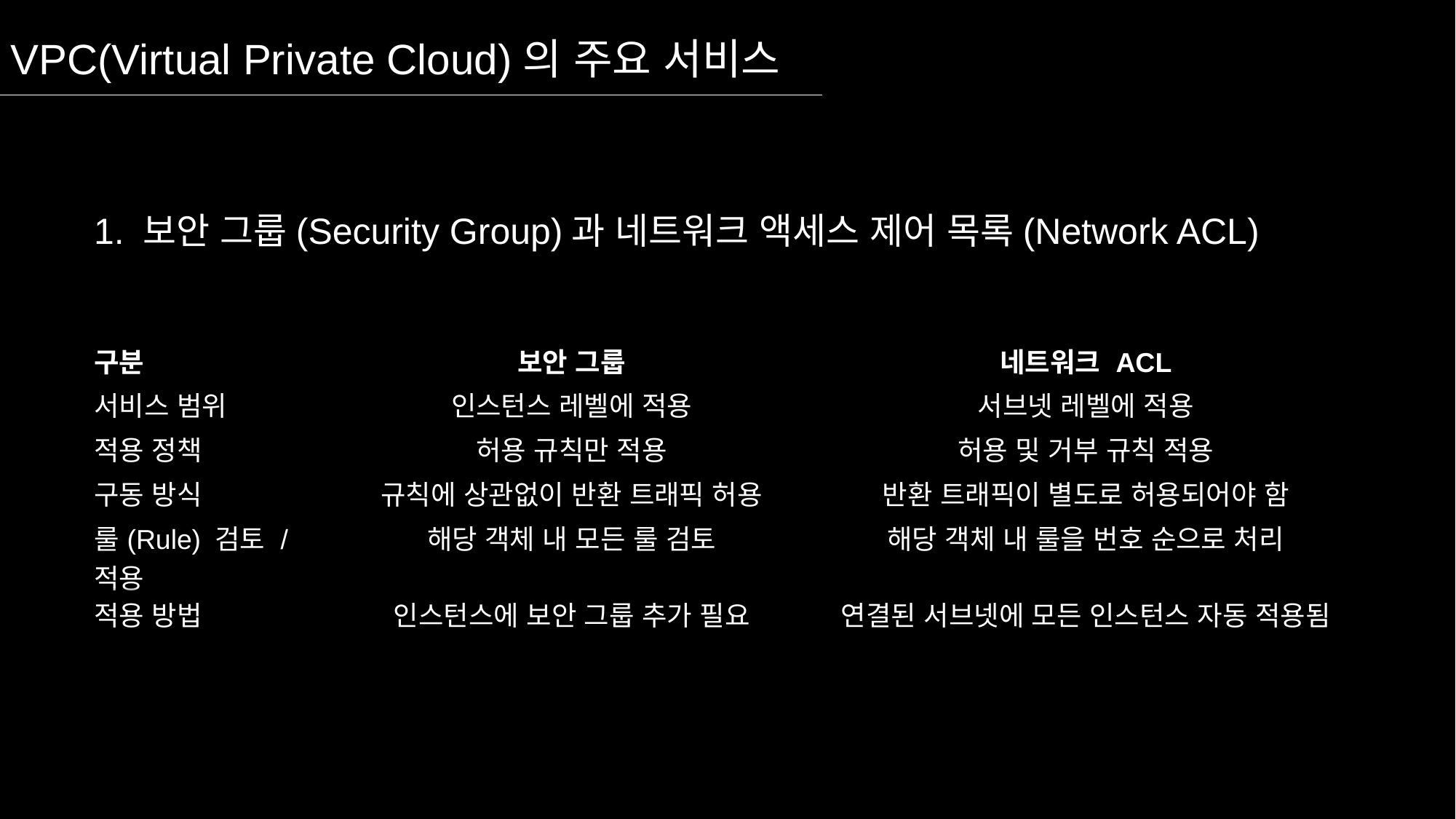

VPC(Virtual Private Cloud)의 주요 서비스
1. 보안 그룹(Security Group)과 네트워크 액세스 제어 목록(Network ACL)
| 구분 | 보안 그룹 | 네트워크 ACL |
| --- | --- | --- |
| 서비스 범위 | 인스턴스 레벨에 적용 | 서브넷 레벨에 적용 |
| 적용 정책 | 허용 규칙만 적용 | 허용 및 거부 규칙 적용 |
| 구동 방식 | 규칙에 상관없이 반환 트래픽 허용 | 반환 트래픽이 별도로 허용되어야 함 |
| 룰(Rule) 검토 /적용 | 해당 객체 내 모든 룰 검토 | 해당 객체 내 룰을 번호 순으로 처리 |
| 적용 방법 | 인스턴스에 보안 그룹 추가 필요 | 연결된 서브넷에 모든 인스턴스 자동 적용됨 |